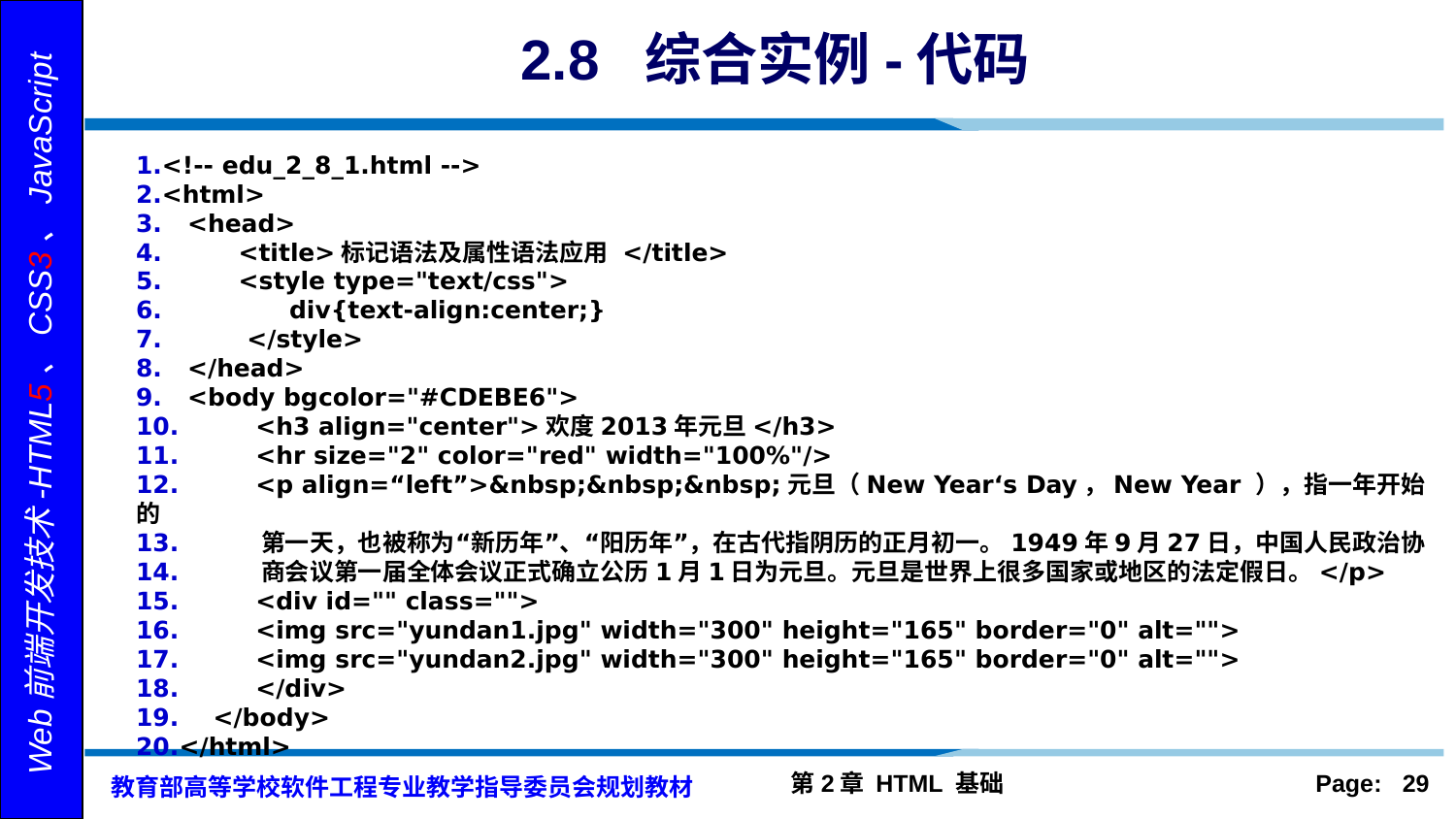

# 2.8  综合实例-代码
<!-- edu_2_8_1.html -->
<html>
   <head>
         <title>标记语法及属性语法应用 </title>
         <style type="text/css">
               div{text-align:center;}
          </style>
   </head>
   <body bgcolor="#CDEBE6">
         <h3 align="center">欢度2013年元旦</h3>
         <hr size="2" color="red" width="100%"/>
         <p align=“left”>&nbsp;&nbsp;&nbsp;元旦（New Year‘s Day，New Year ），指一年开始的
         第一天，也被称为“新历年”、“阳历年”，在古代指阴历的正月初一。1949年9月27日，中国人民政治协
         商会议第一届全体会议正式确立公历1月1日为元旦。元旦是世界上很多国家或地区的法定假日。</p>
         <div id="" class="">
         <img src="yundan1.jpg" width="300" height="165" border="0" alt="">
         <img src="yundan2.jpg" width="300" height="165" border="0" alt="">
         </div>
    </body>
</html>